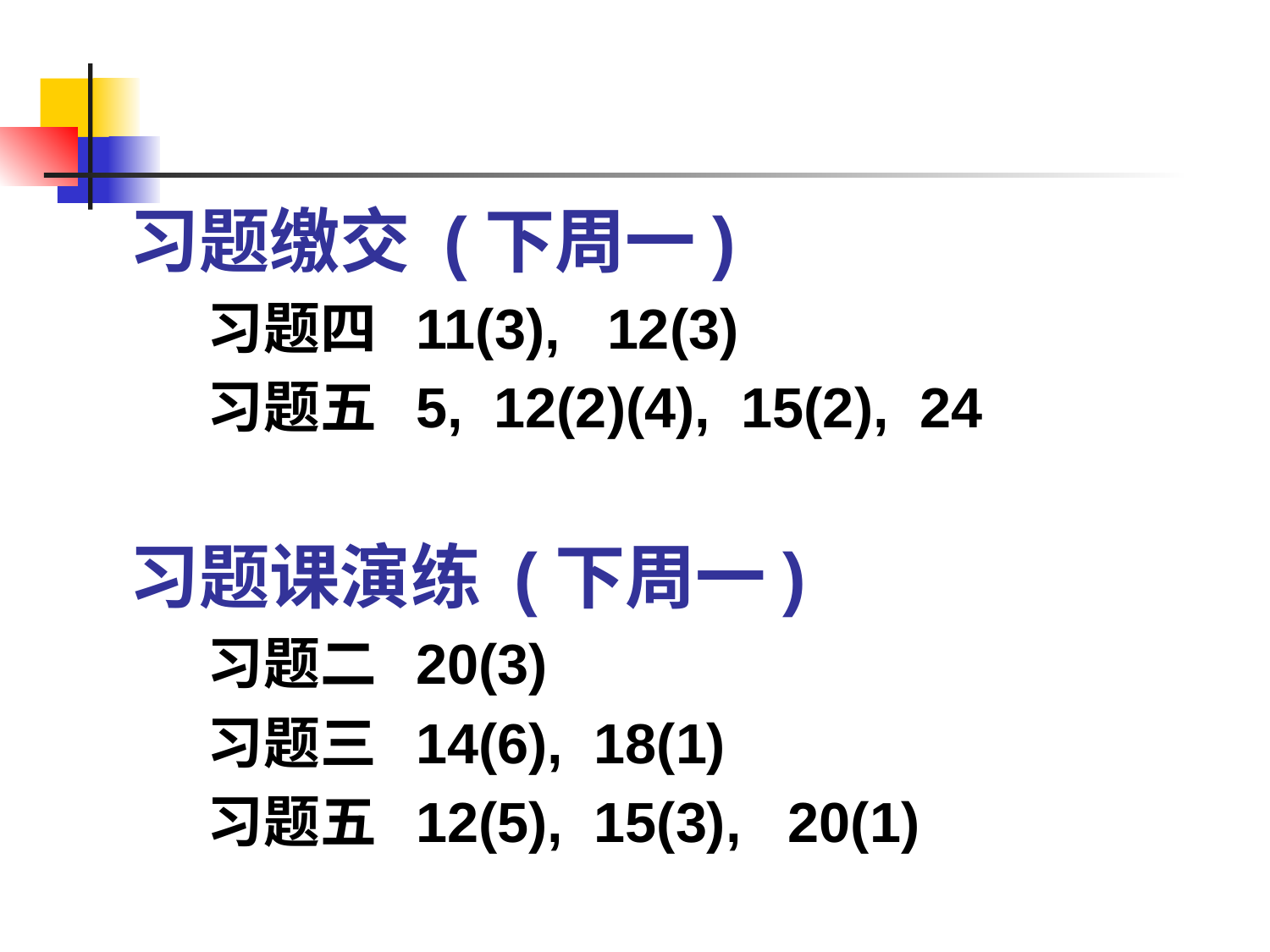

习题缴交 (下周一)
     习题四  11(3),   12(3)
     习题五  5,  12(2)(4),  15(2),  24

习题课演练 (下周一)
     习题二  20(3)
     习题三  14(6),  18(1)
     习题五  12(5),  15(3),   20(1)